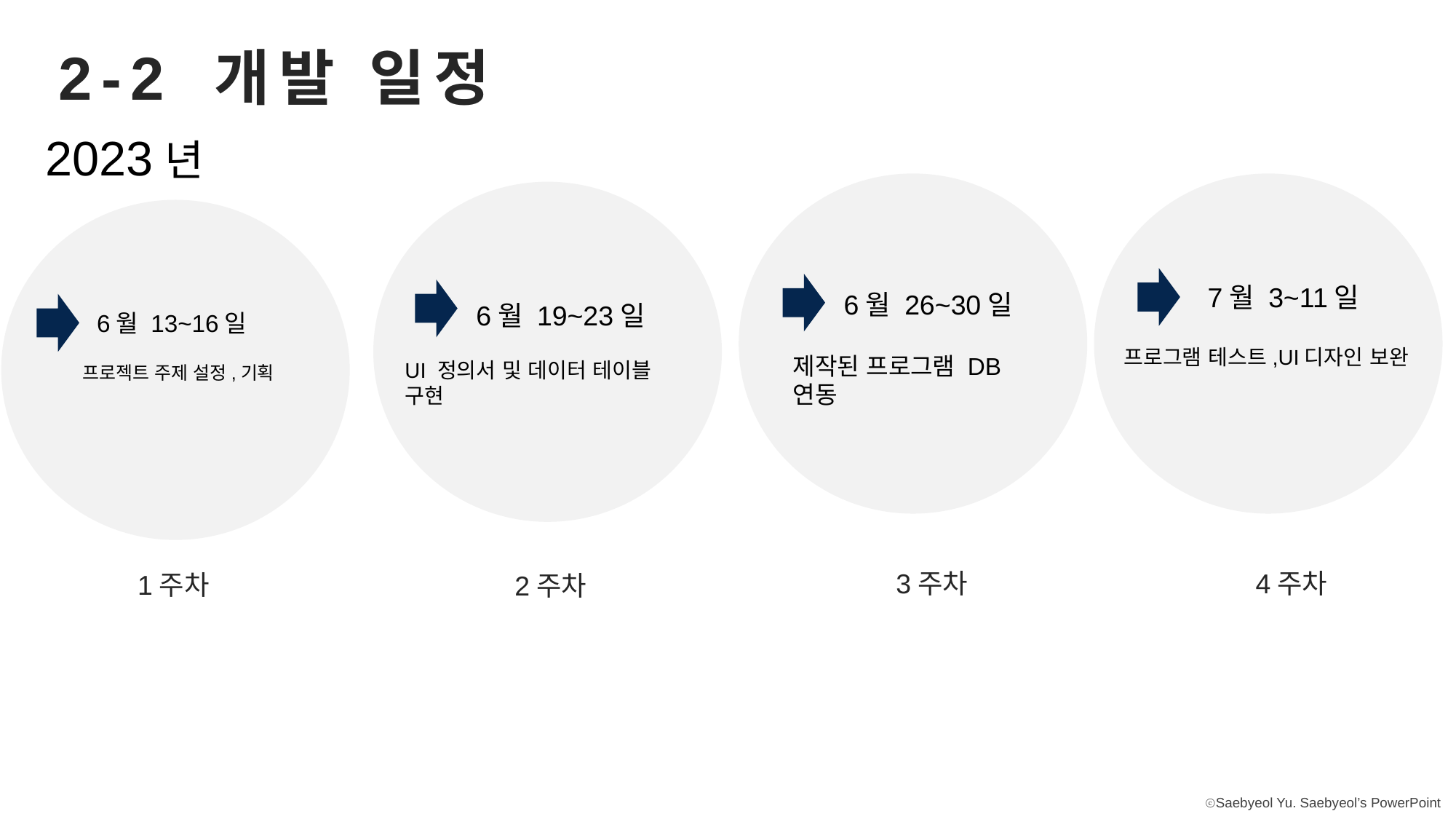

2-2 개발 일정
Part1
2023년

요소1

7월 3~11일

6월 26~30일
6월 19~23일

6월 13~16일
프로그램 테스트,UI디자인 보완
제작된 프로그램 DB 연동
UI 정의서 및 데이터 테이블 구현
프로젝트 주제 설정,기획
요소
3주차
4주차
1주차
2주차